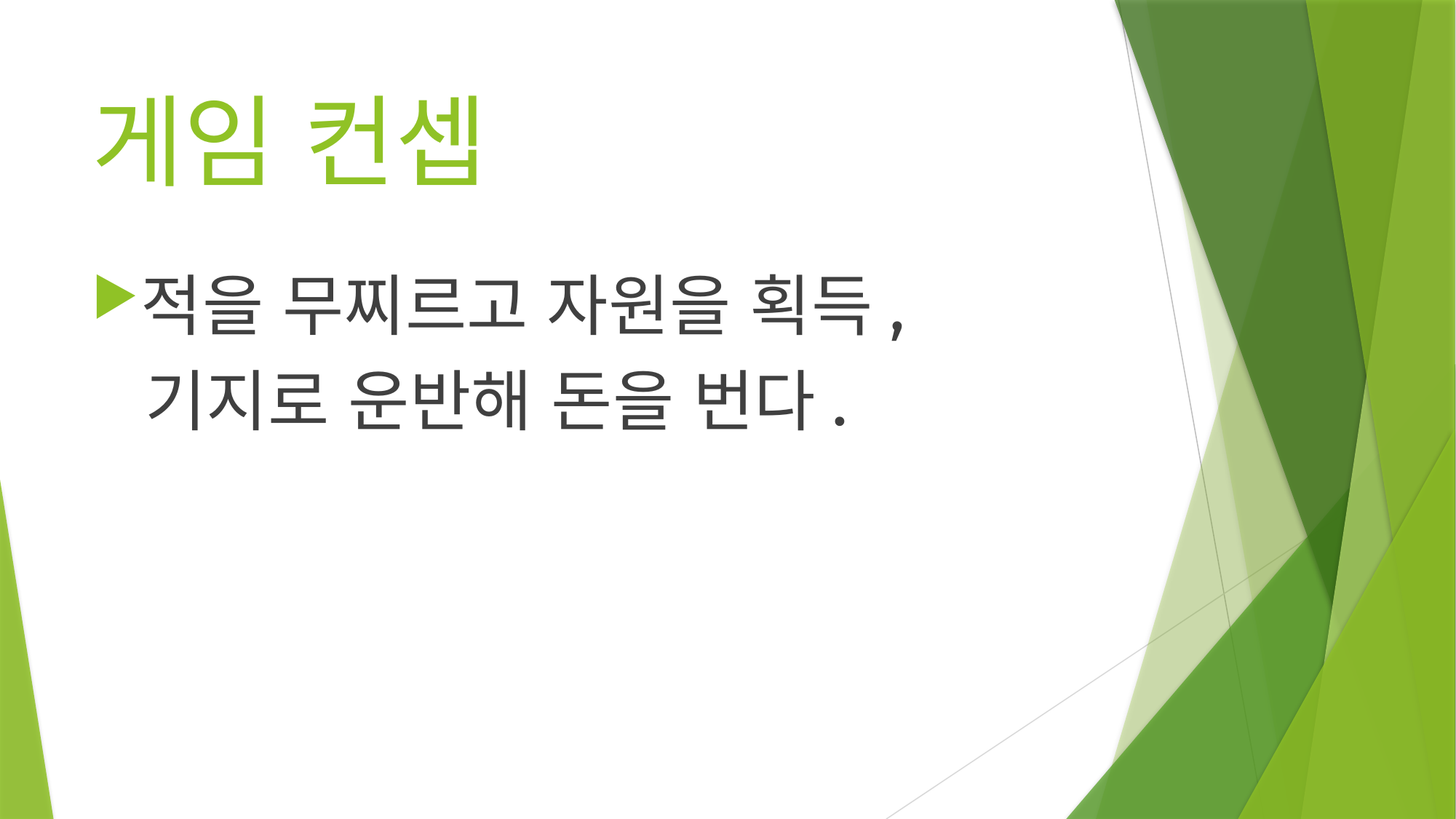

# 게임 컨셉
적을 무찌르고 자원을 획득,
  기지로 운반해 돈을 번다.